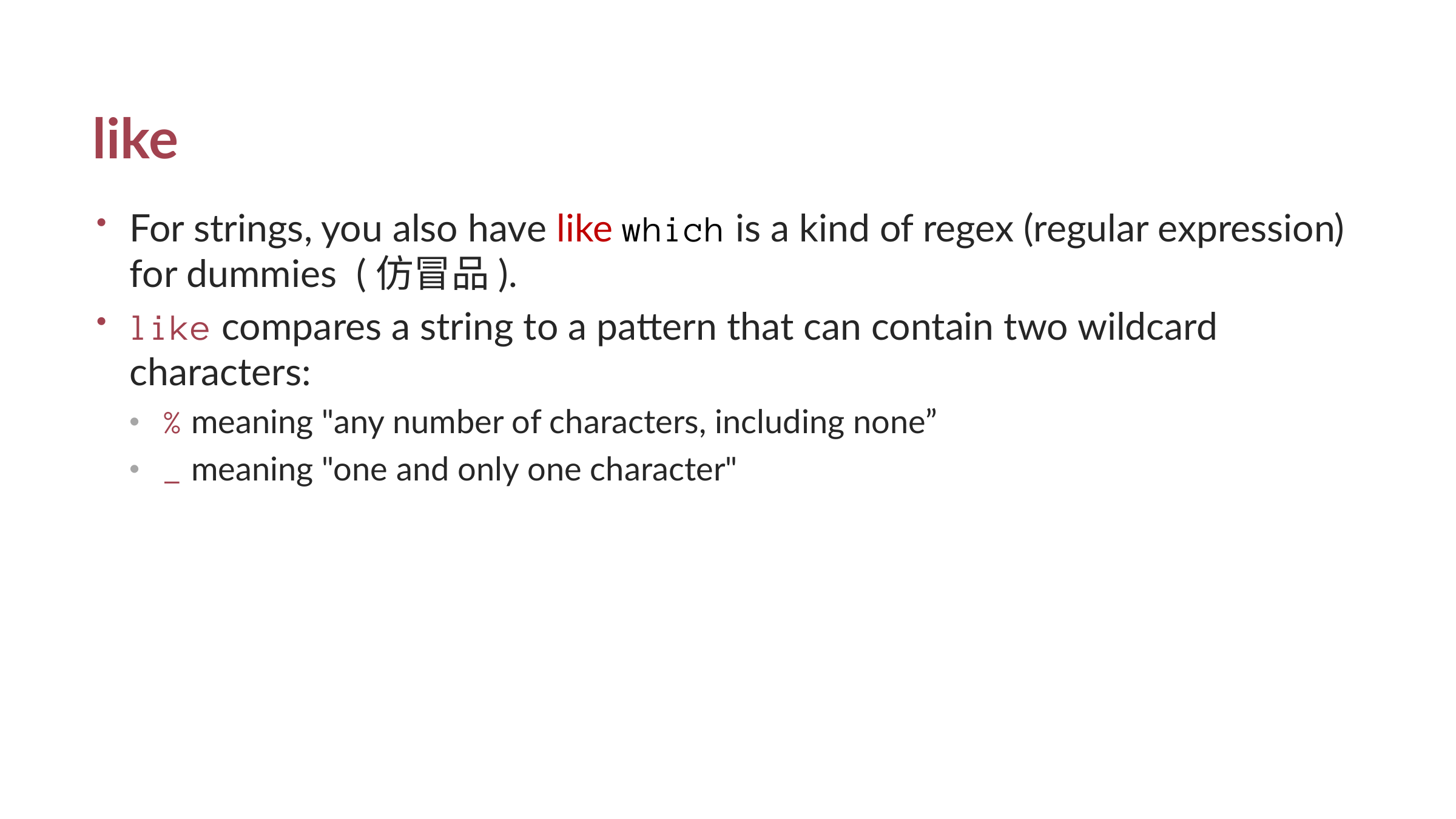

# like
For strings, you also have like which is a kind of regex (regular expression) for dummies  (仿冒品).
like compares a string to a pattern that can contain two wildcard characters:
% meaning "any number of characters, including none”
_ meaning "one and only one character"